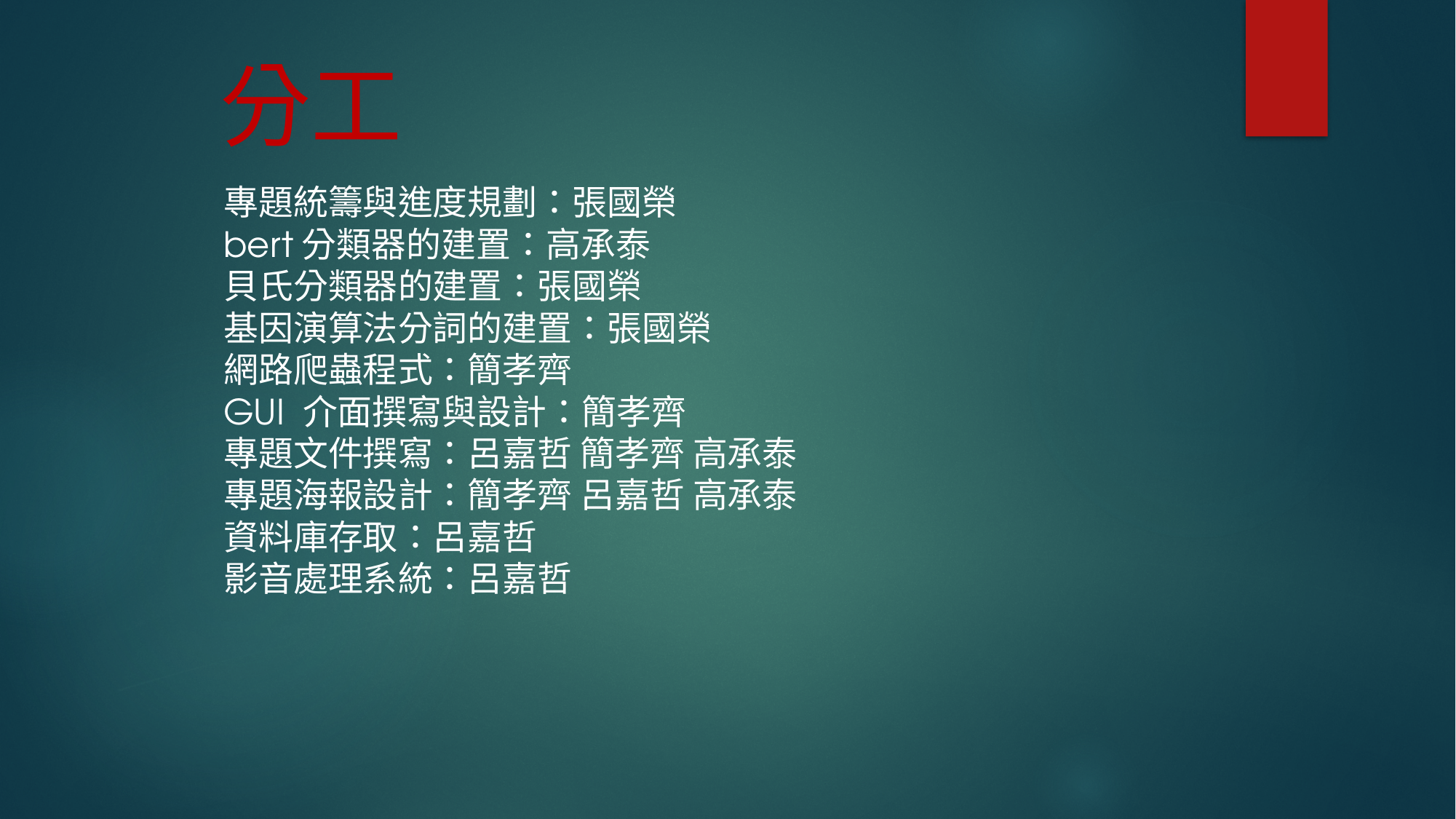

分工
專題統籌與進度規劃：張國榮
bert分類器的建置：高承泰
貝氏分類器的建置：張國榮
基因演算法分詞的建置：張國榮
網路爬蟲程式：簡孝齊
GUI 介面撰寫與設計：簡孝齊
專題文件撰寫：呂嘉哲 簡孝齊 高承泰
專題海報設計：簡孝齊 呂嘉哲 高承泰
資料庫存取：呂嘉哲
影音處理系統：呂嘉哲